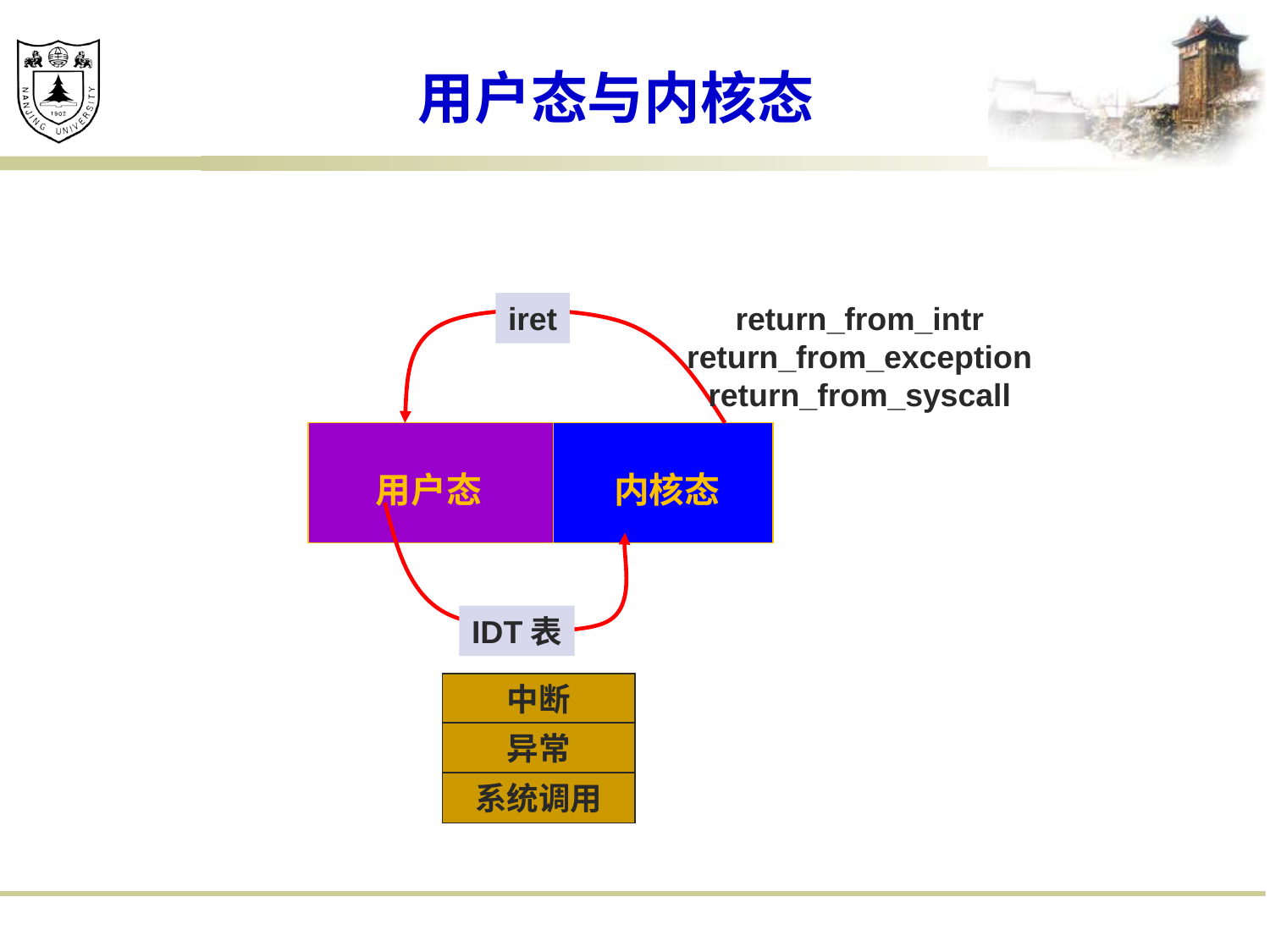

# 用户态与内核态

iret
return_from_intr
return_from_exception
return_from_syscall

用户态
内核态

IDT表
中断
异常
系统调用
81